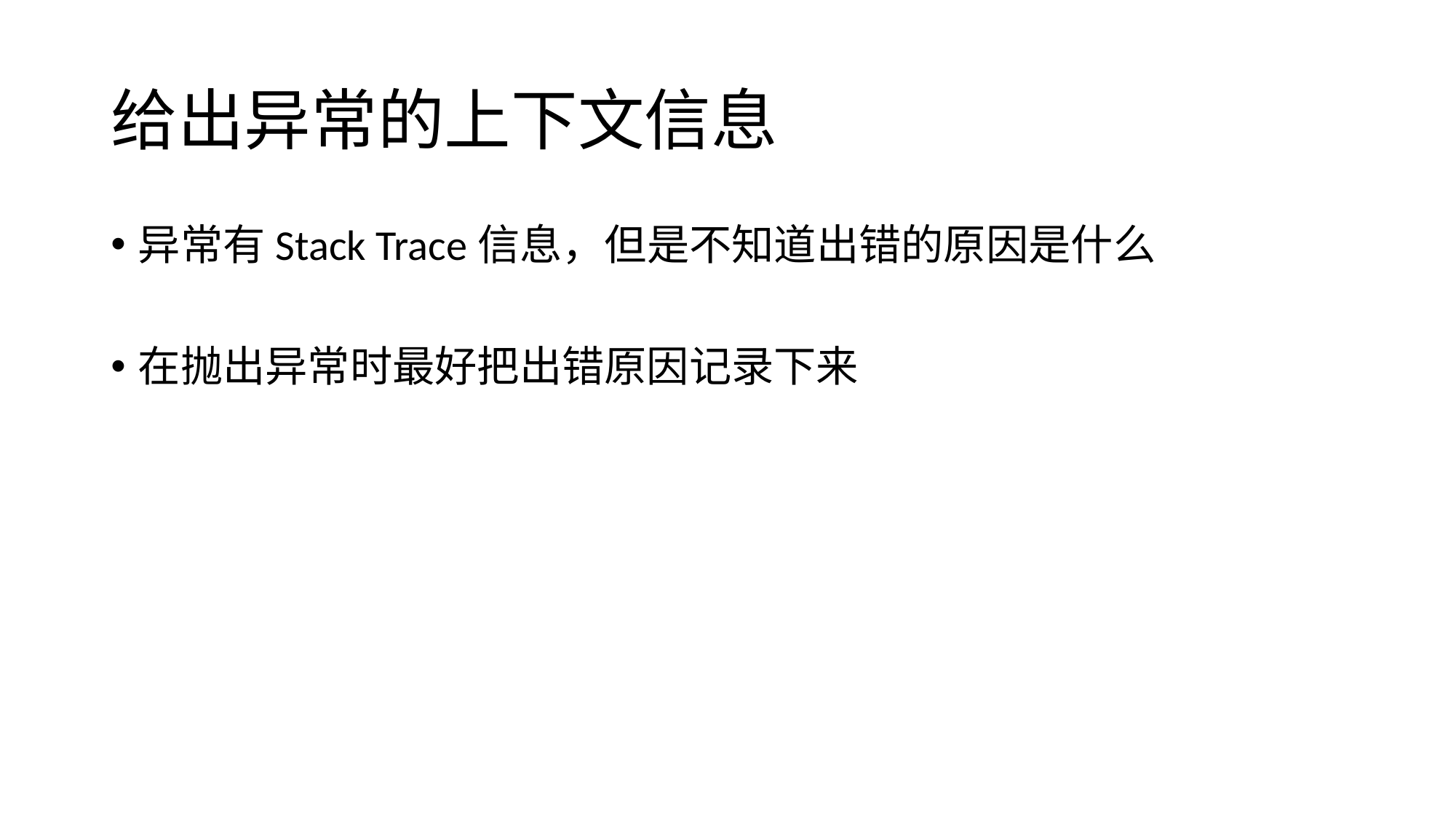

# 给出异常的上下文信息
异常有Stack Trace信息，但是不知道出错的原因是什么

在抛出异常时最好把出错原因记录下来